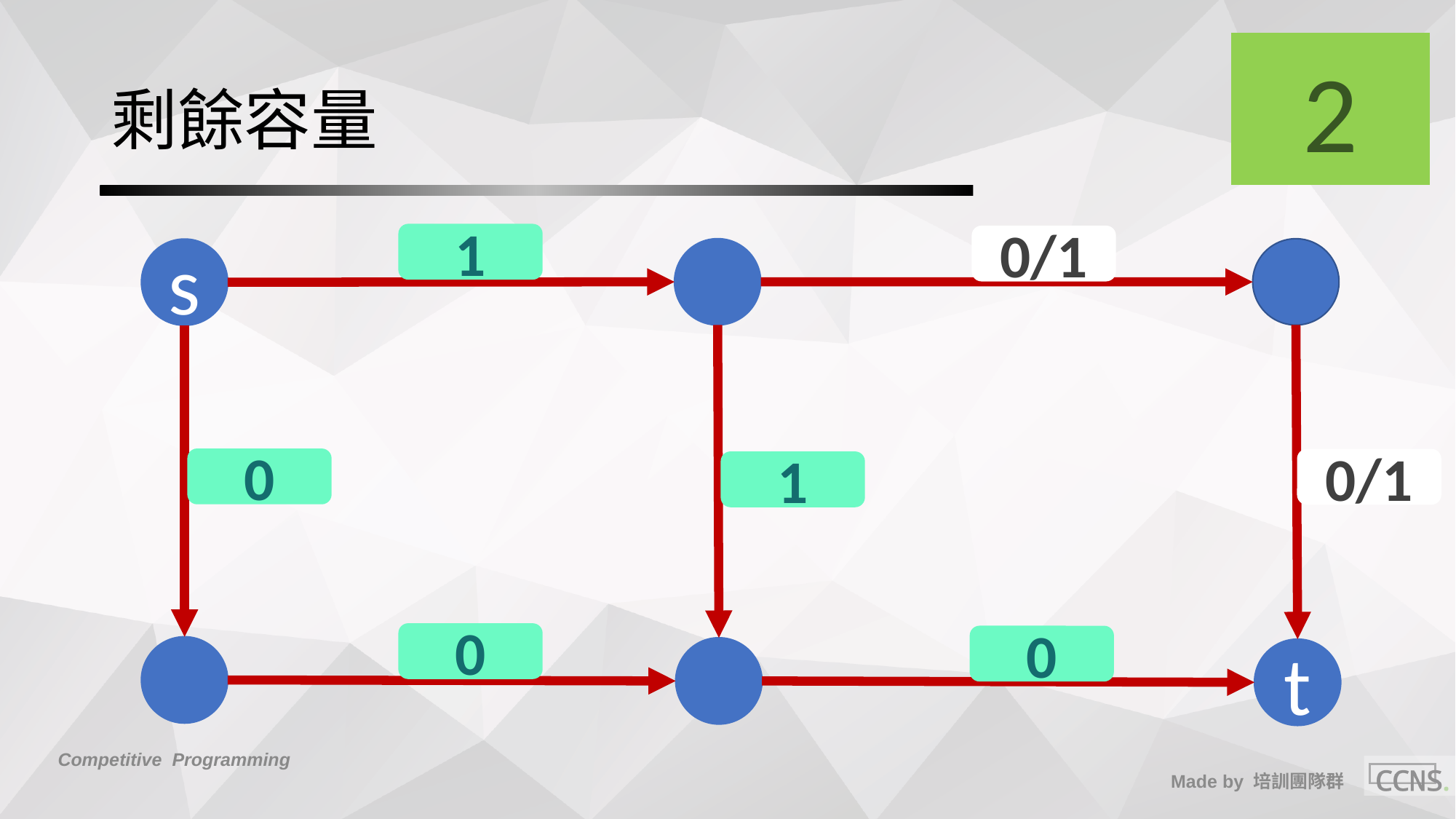

2
# 剩餘容量

1
0/1

s
0
0/1
1
0
0

t